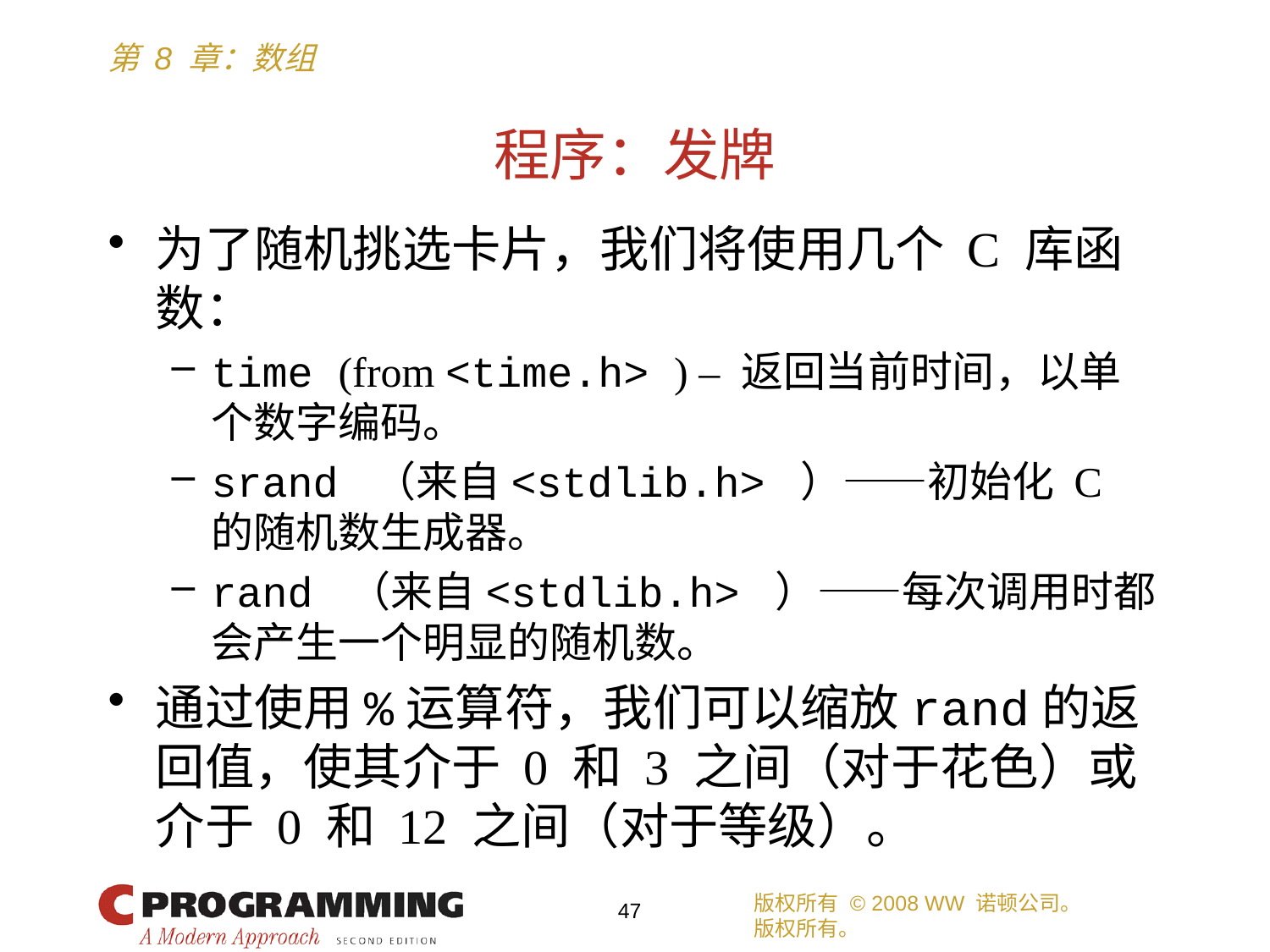

# 程序：发牌
为了随机挑选卡片，我们将使用几个 C 库函数：
time (from <time.h> ) – 返回当前时间，以单个数字编码。
srand （来自<stdlib.h> ）——初始化 C 的随机数生成器。
rand （来自<stdlib.h> ）——每次调用时都会产生一个明显的随机数。
通过使用%运算符，我们可以缩放rand的返回值，使其介于 0 和 3 之间（对于花色）或介于 0 和 12 之间（对于等级）。
版权所有 © 2008 WW 诺顿公司。
版权所有。
47